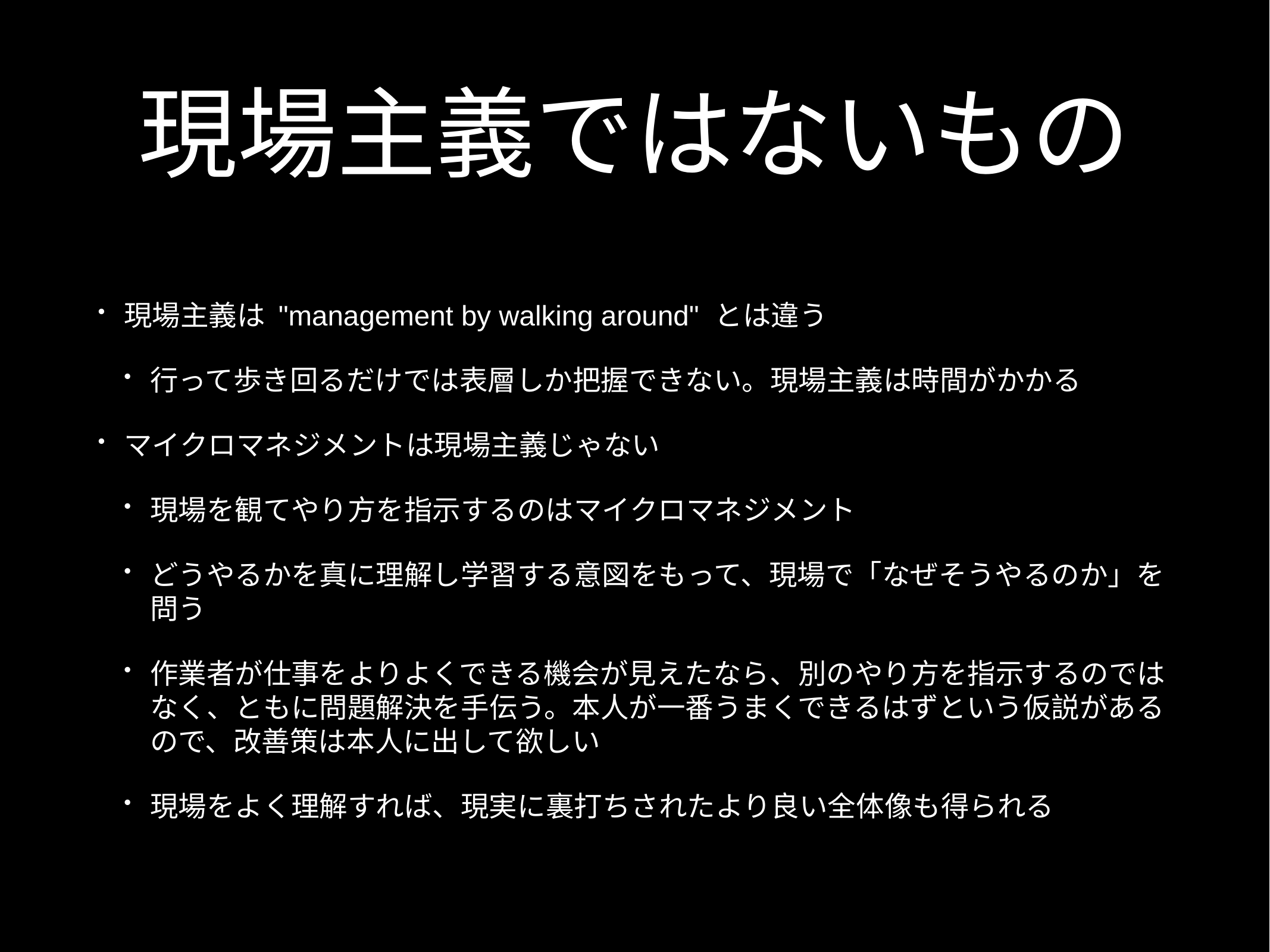

# 現場主義ではないもの
現場主義は "management by walking around" とは違う
行って歩き回るだけでは表層しか把握できない。現場主義は時間がかかる
マイクロマネジメントは現場主義じゃない
現場を観てやり方を指示するのはマイクロマネジメント
どうやるかを真に理解し学習する意図をもって、現場で「なぜそうやるのか」を問う
作業者が仕事をよりよくできる機会が見えたなら、別のやり方を指示するのではなく、ともに問題解決を手伝う。本人が一番うまくできるはずという仮説があるので、改善策は本人に出して欲しい
現場をよく理解すれば、現実に裏打ちされたより良い全体像も得られる